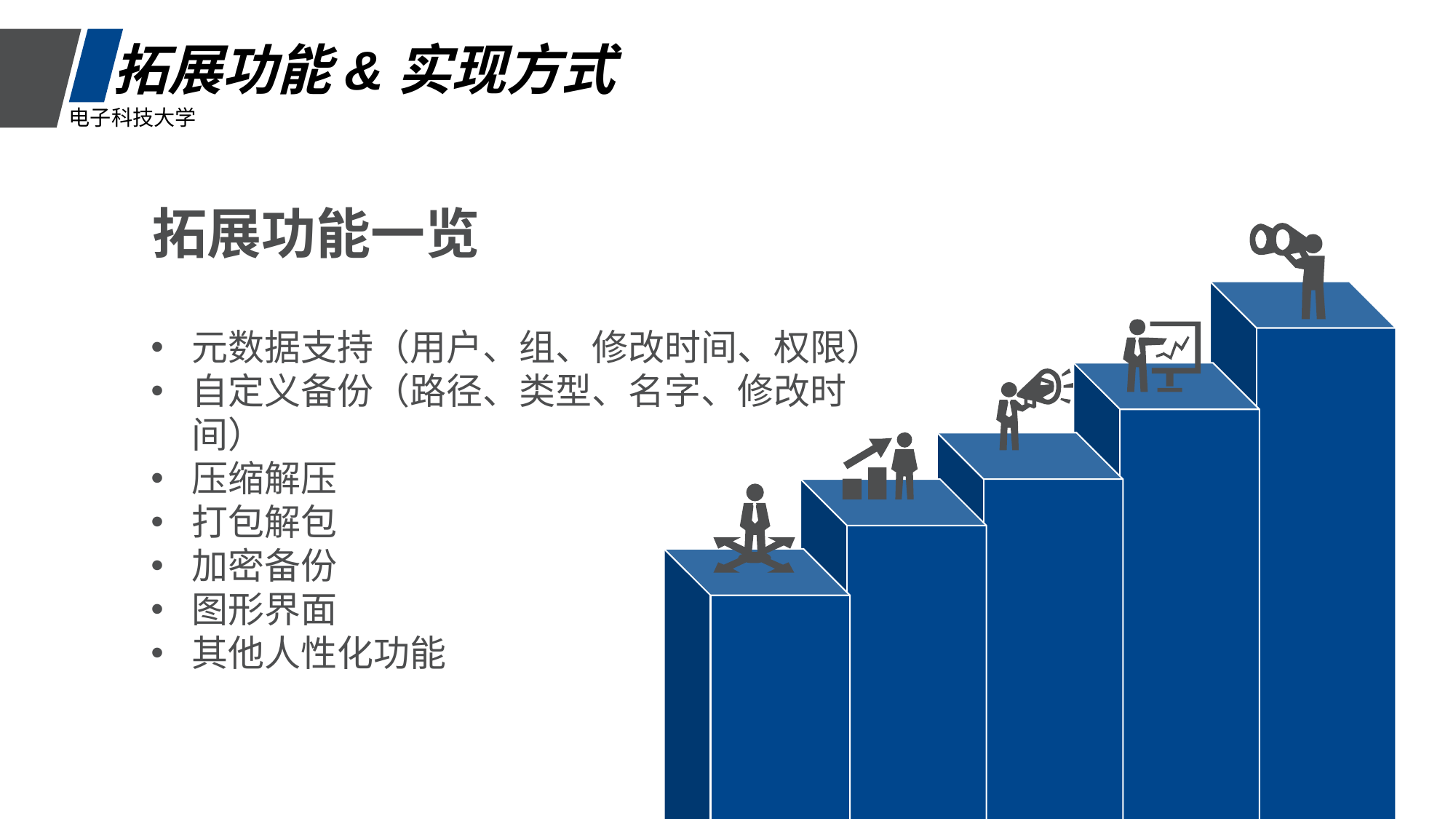

拓展功能&实现方式
电子科技大学
拓展功能一览

元数据支持（用户、组、修改时间、权限）
自定义备份（路径、类型、名字、修改时间）
压缩解压
打包解包
加密备份
图形界面
其他人性化功能